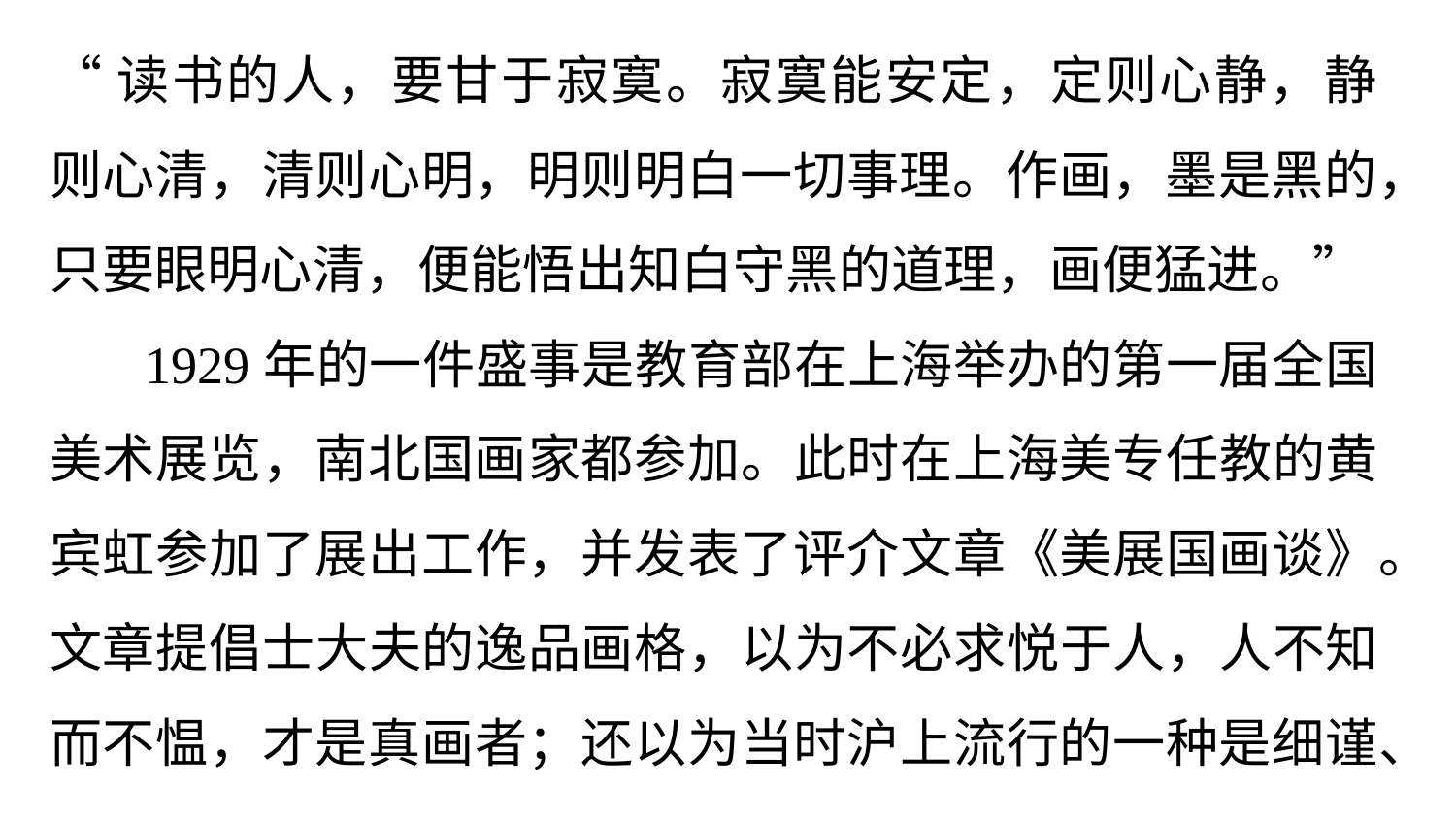

“读书的人，要甘于寂寞。寂寞能安定，定则心静，静则心清，清则心明，明则明白一切事理。作画，墨是黑的，只要眼明心清，便能悟出知白守黑的道理，画便猛进。”
       1929年的一件盛事是教育部在上海举办的第一届全国美术展览，南北国画家都参加。此时在上海美专任教的黄宾虹参加了展出工作，并发表了评介文章《美展国画谈》。文章提倡士大夫的逸品画格，以为不必求悦于人，人不知而不愠，才是真画者；还以为当时沪上流行的一种是细谨、